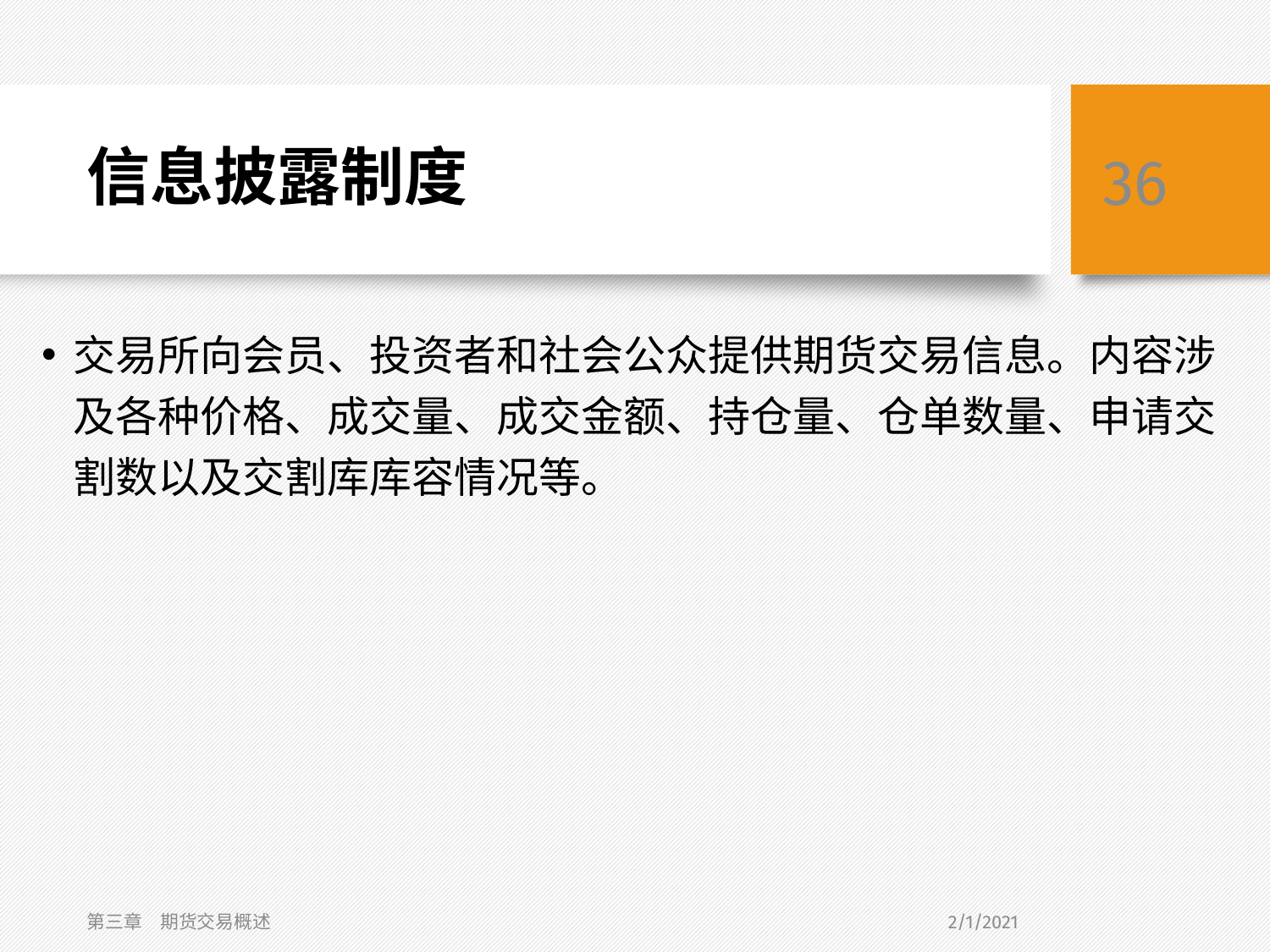

# 信息披露制度
36
交易所向会员、投资者和社会公众提供期货交易信息。内容涉及各种价格、成交量、成交金额、持仓量、仓单数量、申请交割数以及交割库库容情况等。
2/1/2021
第三章　期货交易概述